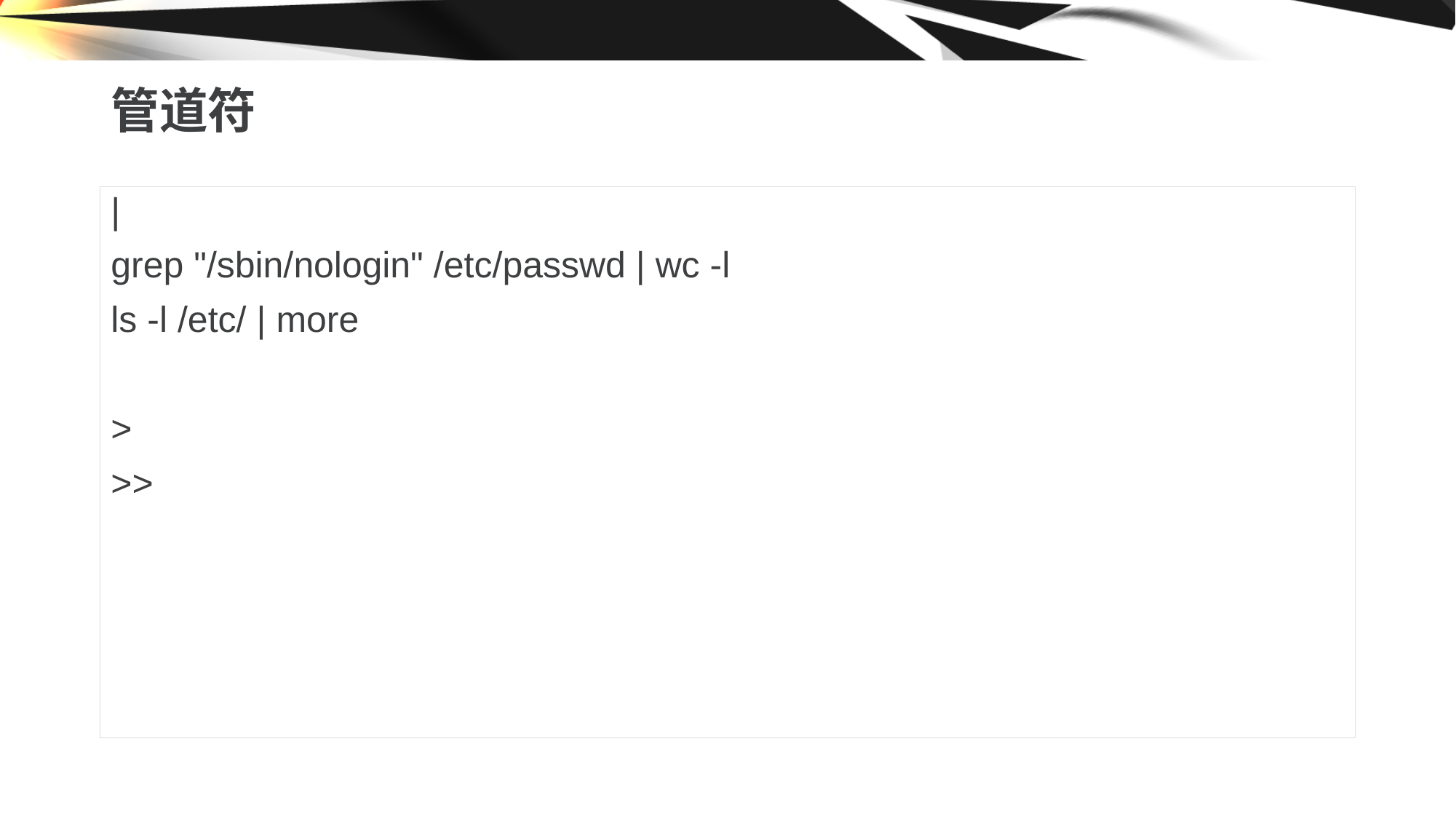

# 管道符
|
grep "/sbin/nologin" /etc/passwd | wc -l
ls -l /etc/ | more

>
>>